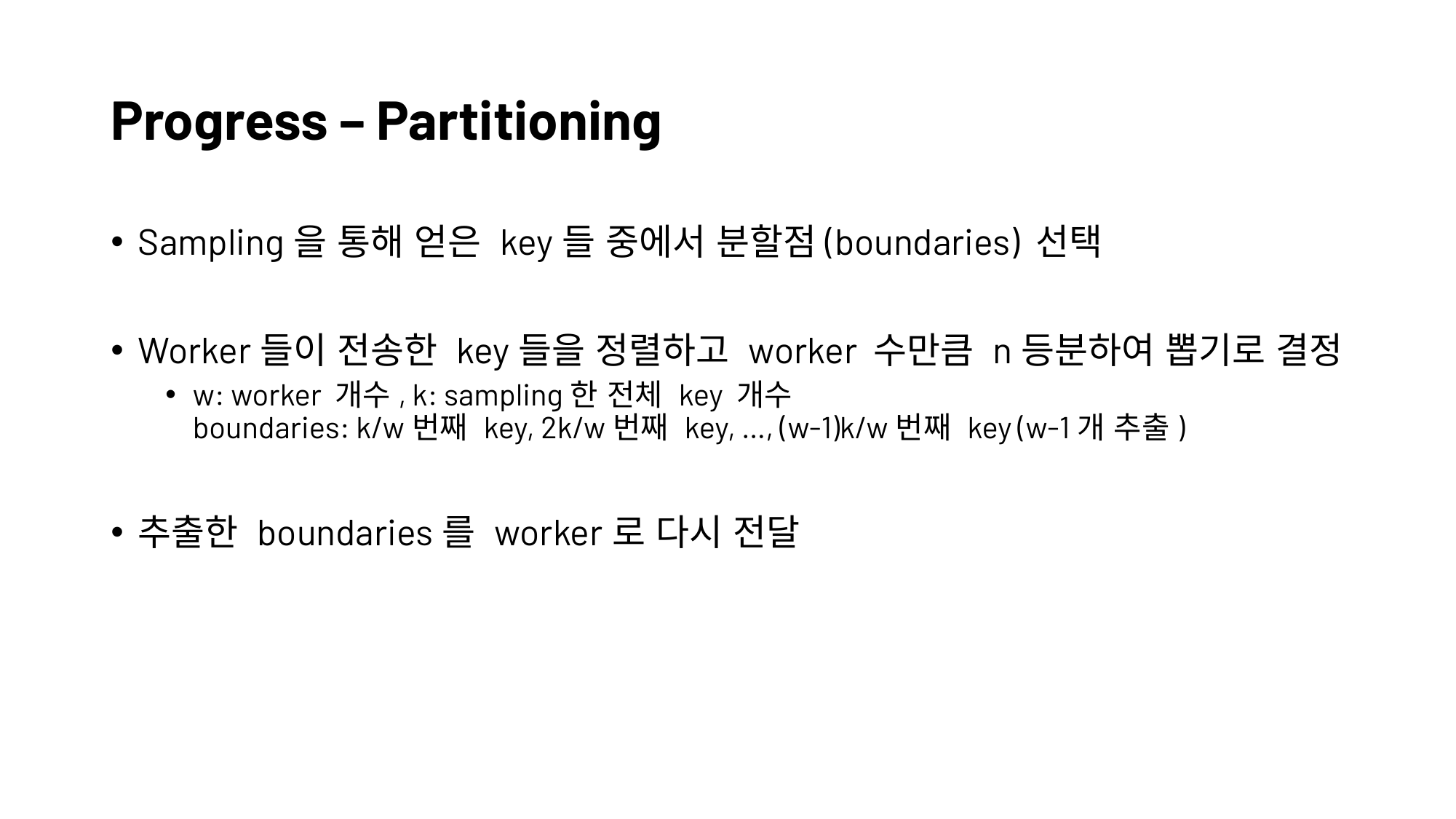

# Progress – Partitioning
Sampling을 통해 얻은 key들 중에서 분할점(boundaries) 선택

Worker들이 전송한 key들을 정렬하고 worker 수만큼 n등분하여 뽑기로 결정
w: worker 개수, k: sampling한 전체 key 개수
boundaries: k/w번째 key, 2k/w번째 key, …, (w-1)k/w번째 key (w-1개 추출)

추출한 boundaries를 worker로 다시 전달